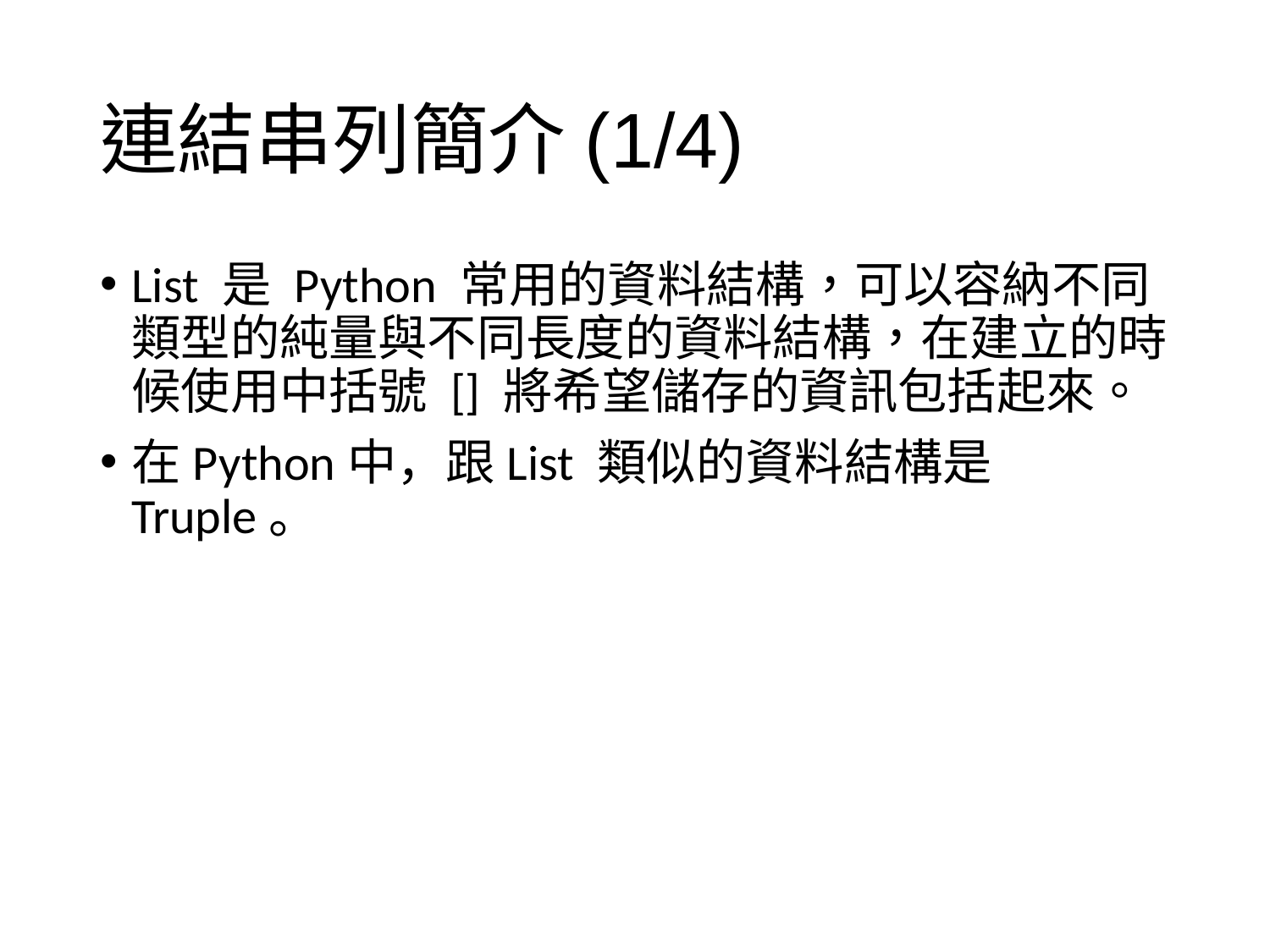

# 連結串列簡介(1/4)
List 是 Python 常用的資料結構，可以容納不同類型的純量與不同長度的資料結構，在建立的時候使用中括號 [] 將希望儲存的資訊包括起來。
在Python中，跟List 類似的資料結構是Truple。